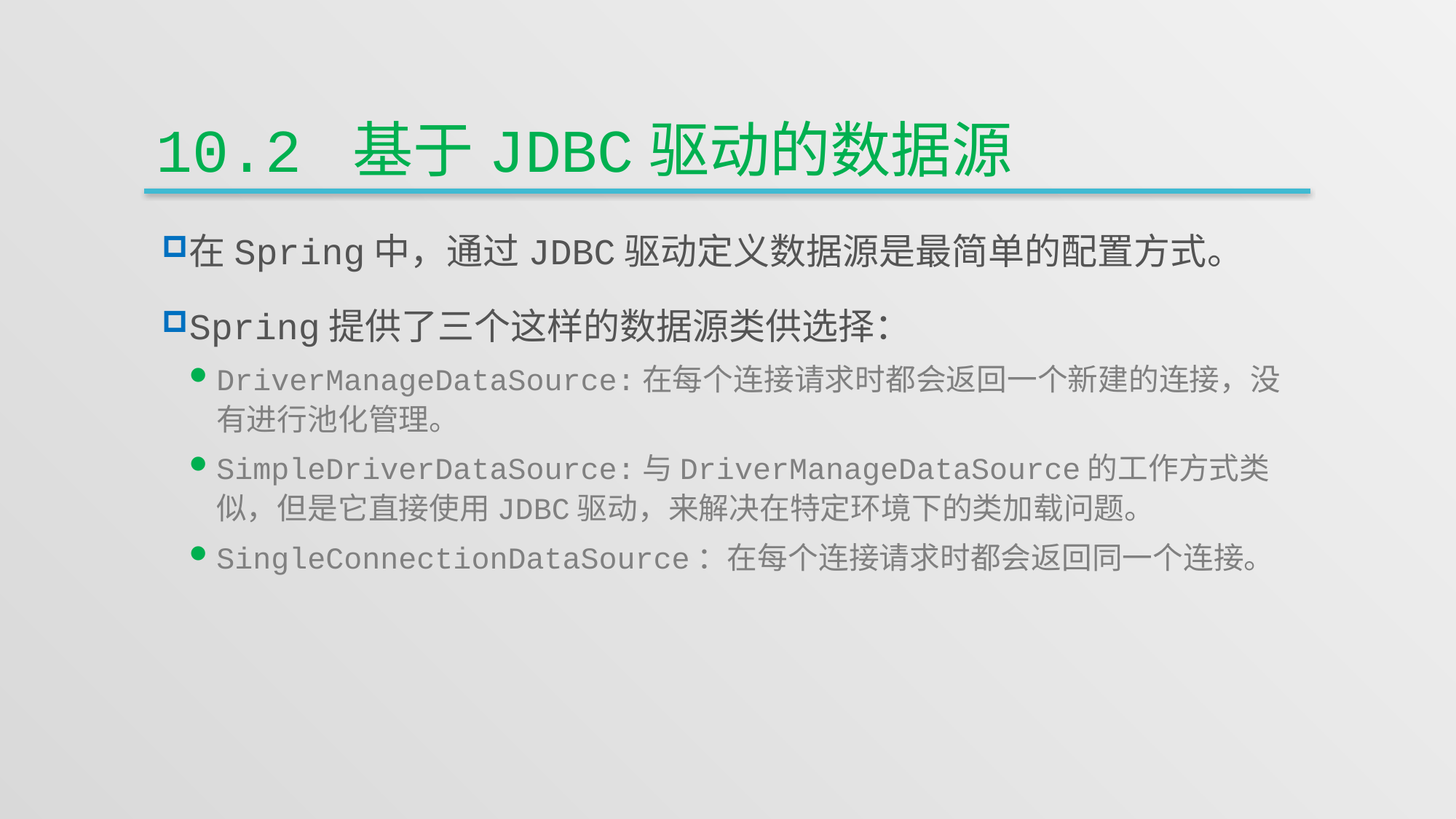

# 10.2 基于JDBC驱动的数据源
在Spring中，通过JDBC驱动定义数据源是最简单的配置方式。
Spring提供了三个这样的数据源类供选择：
DriverManageDataSource:在每个连接请求时都会返回一个新建的连接，没有进行池化管理。
SimpleDriverDataSource:与DriverManageDataSource的工作方式类似，但是它直接使用JDBC驱动，来解决在特定环境下的类加载问题。
SingleConnectionDataSource：在每个连接请求时都会返回同一个连接。